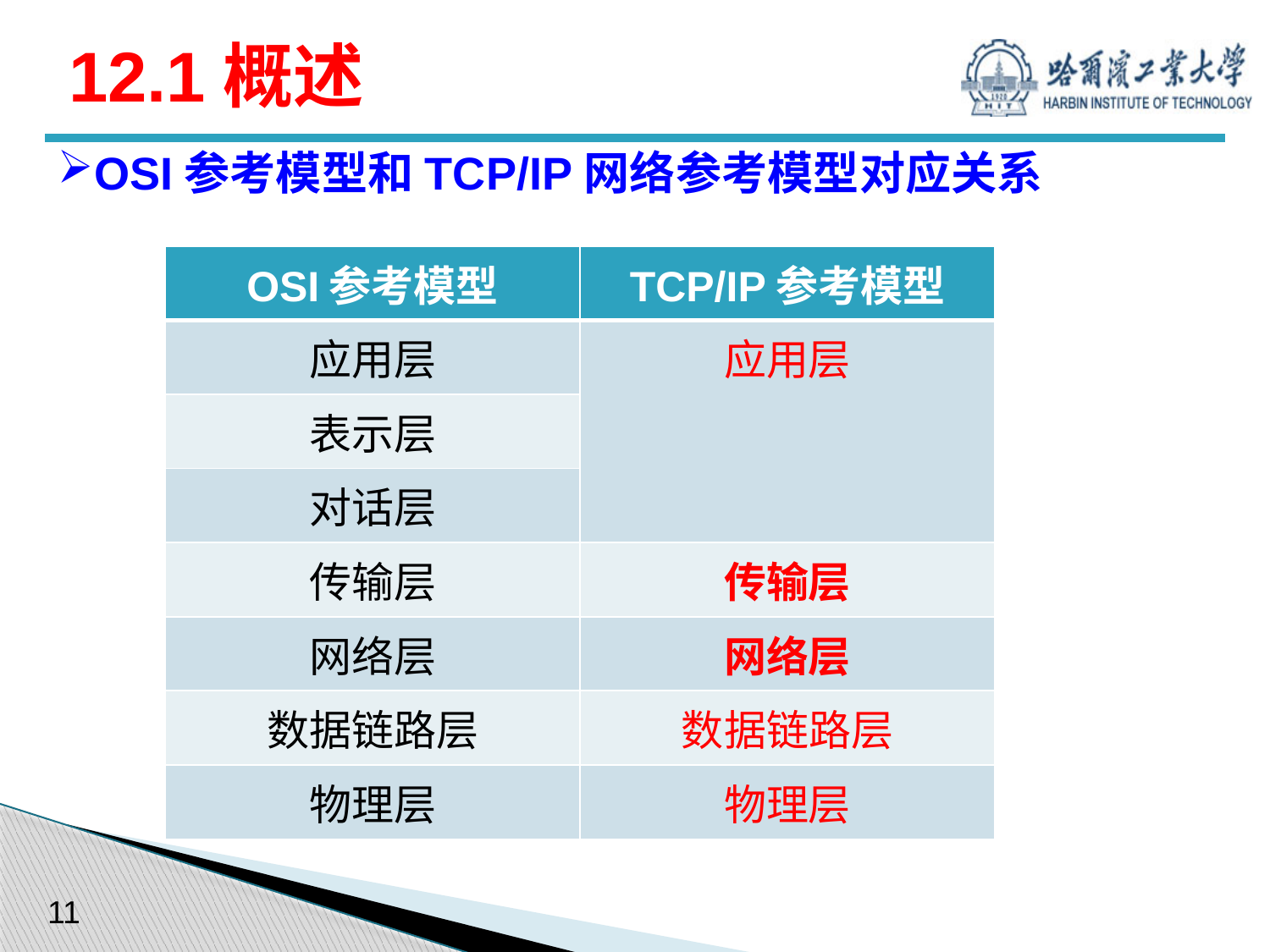

# 12.1概述
OSI参考模型和TCP/IP网络参考模型对应关系
| OSI参考模型 | TCP/IP参考模型 |
| --- | --- |
| 应用层 | 应用层 |
| 表示层 |  |
| 对话层 |  |
| 传输层 | 传输层 |
| 网络层 | 网络层 |
| 数据链路层 | 数据链路层 |
| 物理层 | 物理层 |